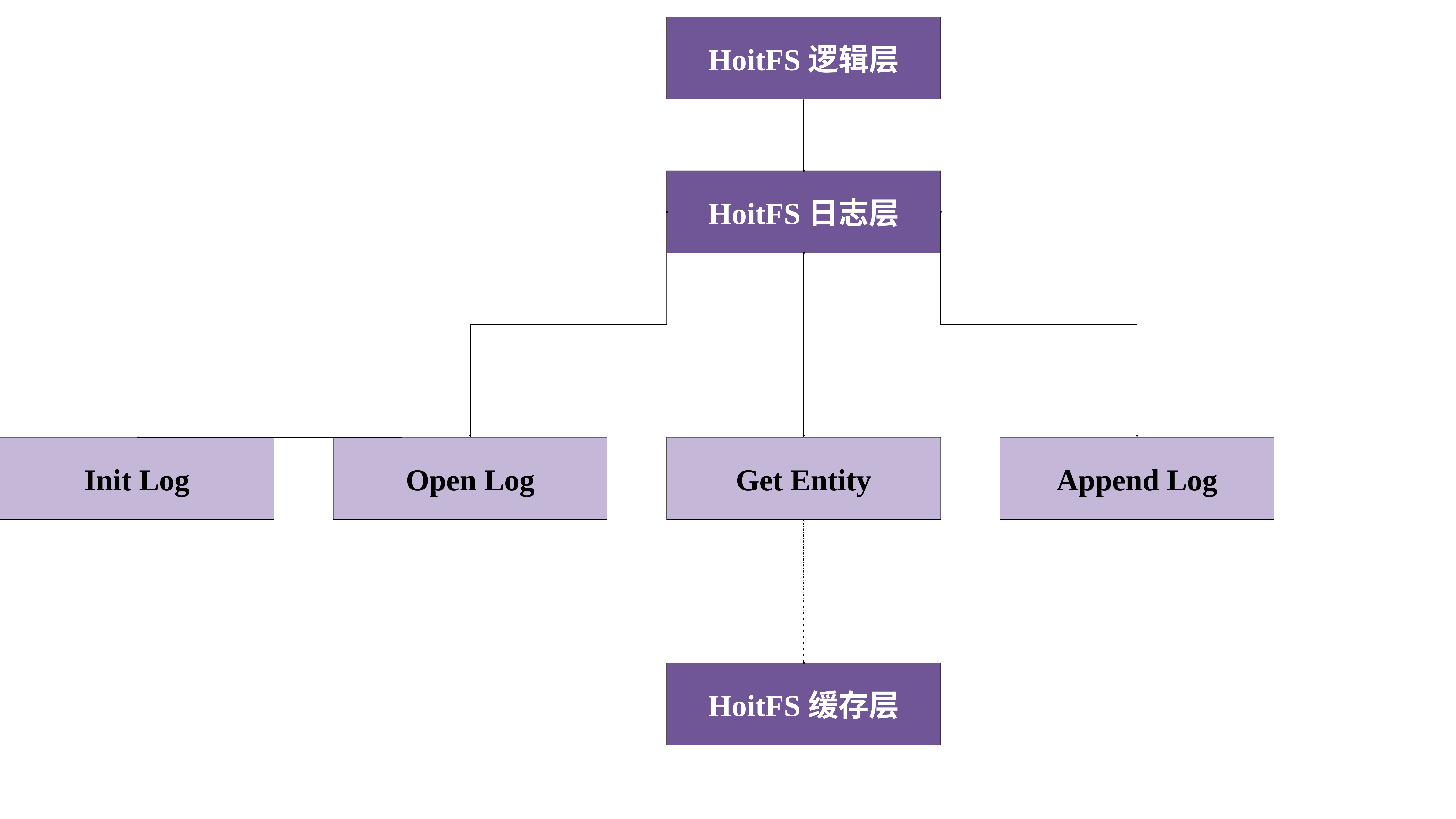

HoitFS逻辑层
HoitFS日志层
Get Entity
Init Log
Open Log
Append Log
HoitFS缓存层